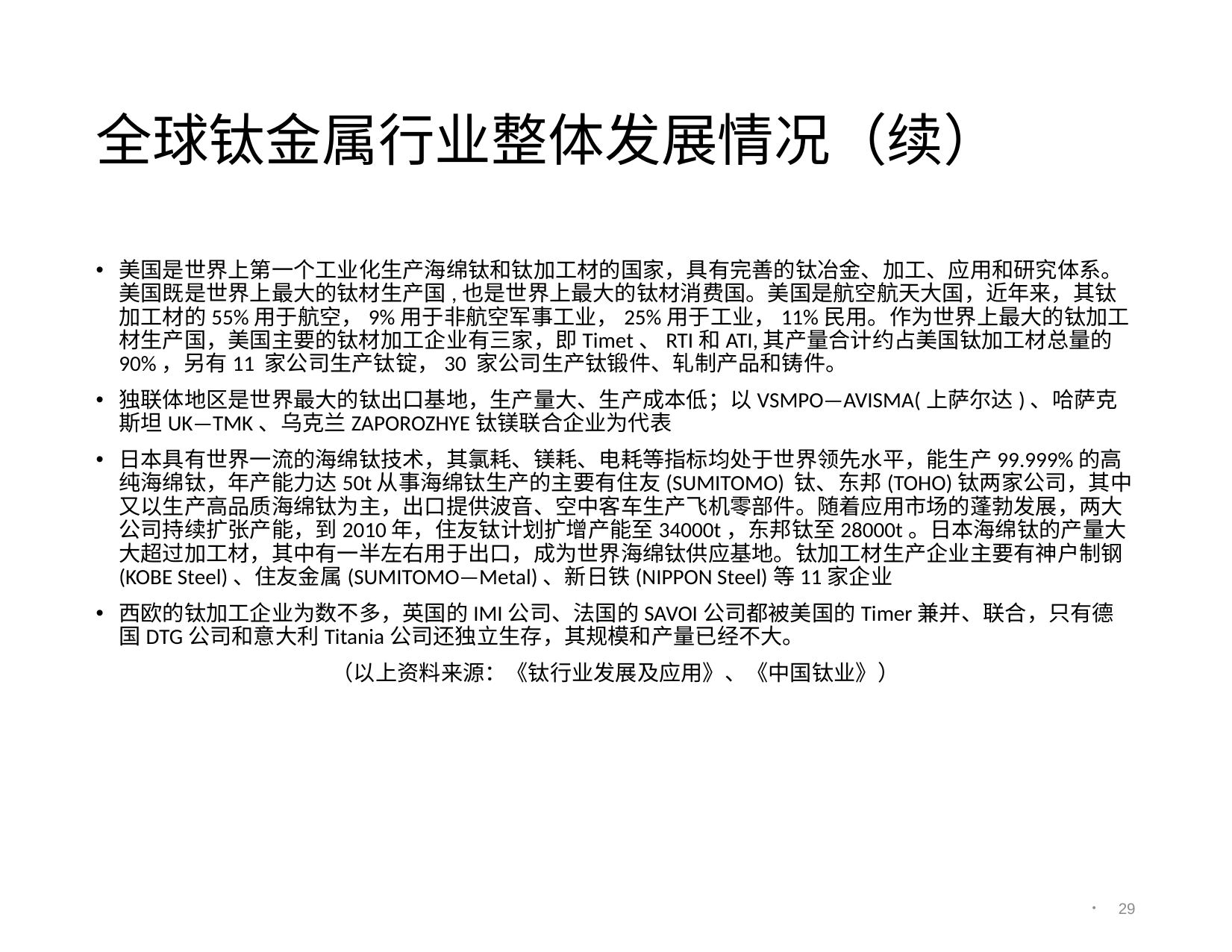

# 全球钛金属行业整体发展情况（续）
美国是世界上第一个工业化生产海绵钛和钛加工材的国家，具有完善的钛冶金、加工、应用和研究体系。美国既是世界上最大的钛材生产国,也是世界上最大的钛材消费国。美国是航空航天大国，近年来，其钛加工材的55%用于航空，9%用于非航空军事工业，25%用于工业，11%民用。作为世界上最大的钛加工材生产国，美国主要的钛材加工企业有三家，即Timet、RTI和ATI,其产量合计约占美国钛加工材总量的 90%，另有11 家公司生产钛锭，30 家公司生产钛锻件、轧制产品和铸件。
独联体地区是世界最大的钛出口基地，生产量大、生产成本低；以VSMPO—AVISMA(上萨尔达)、哈萨克斯坦UK—TMK、乌克兰ZAPOROZHYE钛镁联合企业为代表
日本具有世界一流的海绵钛技术，其氯耗、镁耗、电耗等指标均处于世界领先水平，能生产99.999%的高纯海绵钛，年产能力达50t从事海绵钛生产的主要有住友(SUMITOMO) 钛、东邦(TOHO)钛两家公司，其中又以生产高品质海绵钛为主，出口提供波音、空中客车生产飞机零部件。随着应用市场的蓬勃发展，两大公司持续扩张产能，到2010年，住友钛计划扩增产能至34000t，东邦钛至28000t。日本海绵钛的产量大大超过加工材，其中有一半左右用于出口，成为世界海绵钛供应基地。钛加工材生产企业主要有神户制钢(KOBE Steel)、住友金属(SUMITOMO—Metal)、新日铁(NIPPON Steel)等11家企业
西欧的钛加工企业为数不多，英国的IMI公司、法国的SAVOI公司都被美国的Timer兼并、联合，只有德国DTG公司和意大利Titania公司还独立生存，其规模和产量已经不大。
（以上资料来源：《钛行业发展及应用》、《中国钛业》）

29